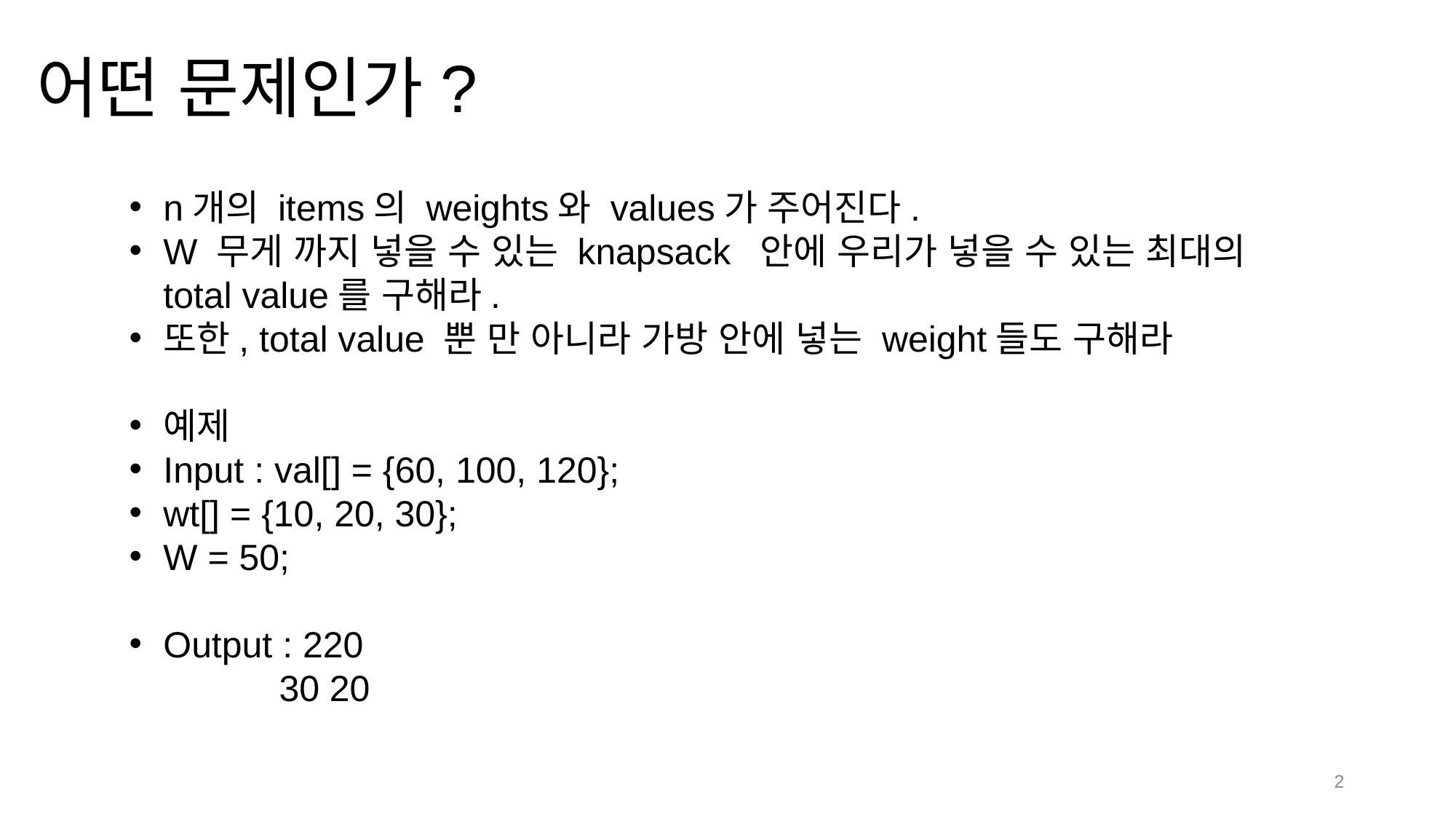

# 어떤 문제인가?
n개의 items의 weights와 values가 주어진다.
W 무게 까지 넣을 수 있는 knapsack  안에 우리가 넣을 수 있는 최대의 total value를 구해라.
또한, total value 뿐 만 아니라 가방 안에 넣는 weight들도 구해라

예제
Input : val[] = {60, 100, 120};
wt[] = {10, 20, 30};
W = 50;

Output : 220
	    30 20

2